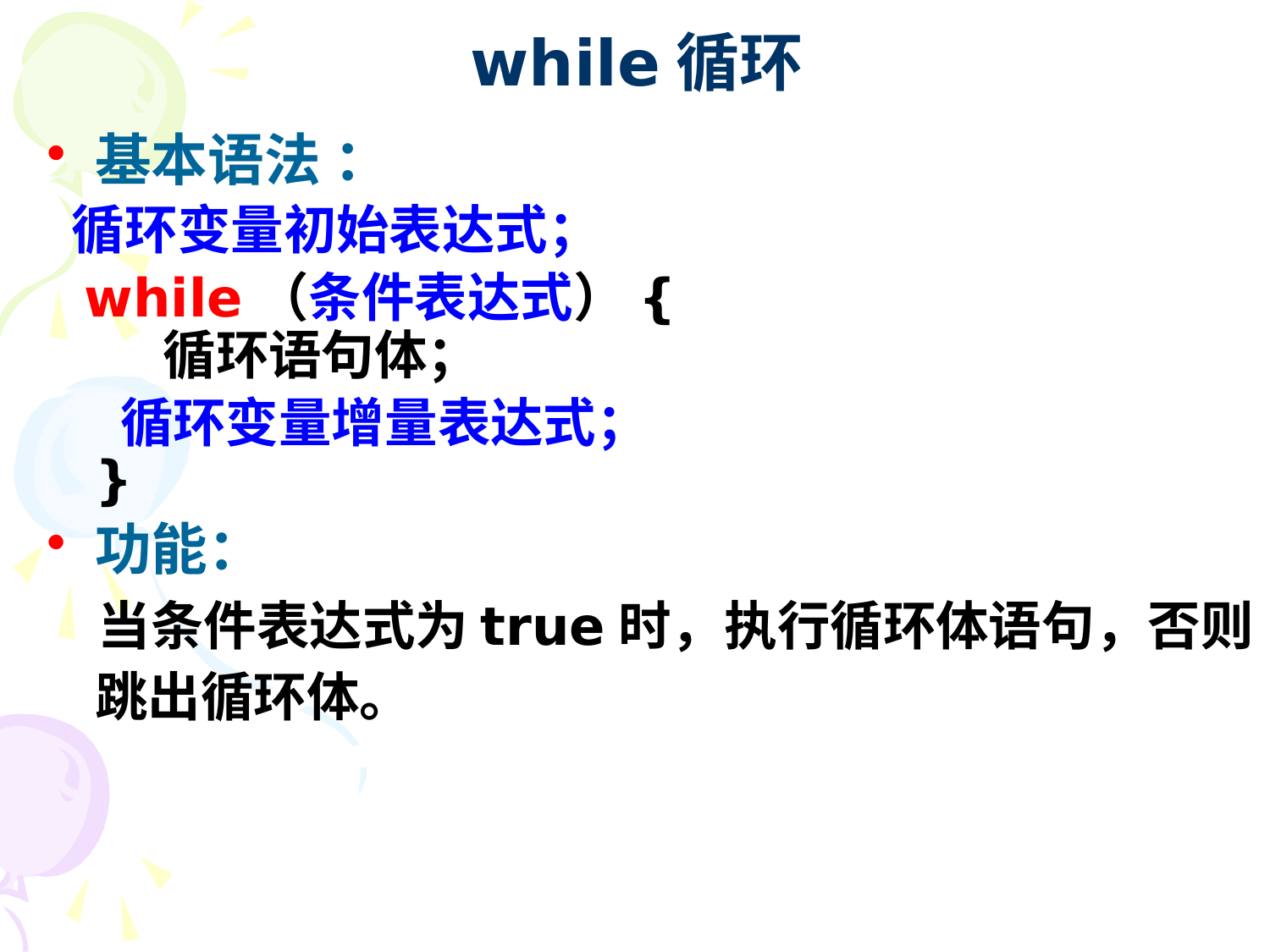

# while循环
基本语法 ：
 循环变量初始表达式；
  while（条件表达式）{
   循环语句体；
     循环变量增量表达式；
}
功能：
   当条件表达式为true时，执行循环体语句，否则跳出循环体。